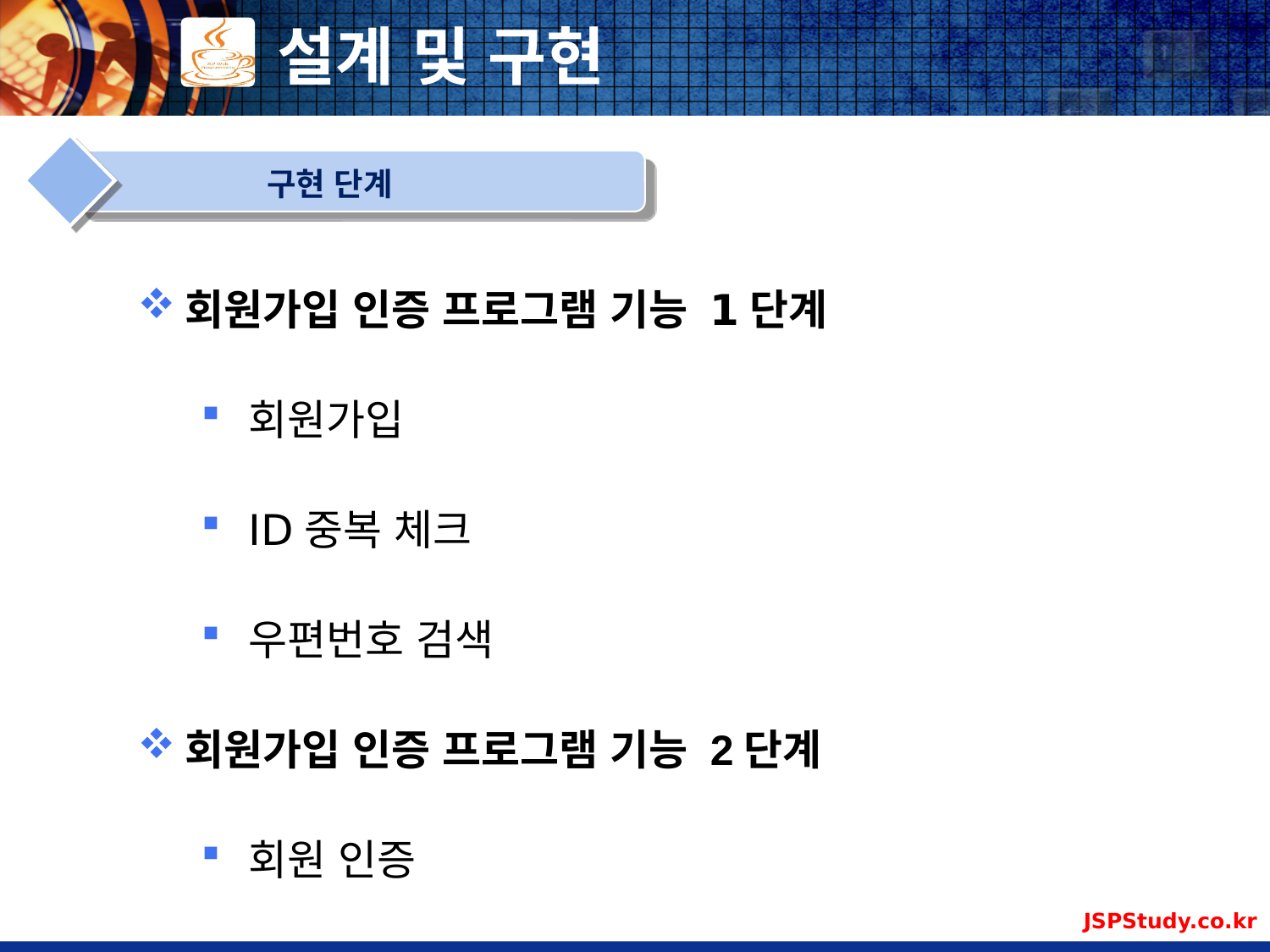

# 설계 및 구현

구현 단계
회원가입 인증 프로그램 기능 1단계
회원가입
ID중복 체크
우편번호 검색
회원가입 인증 프로그램 기능 2단계
회원 인증

JSPStudy.co.kr